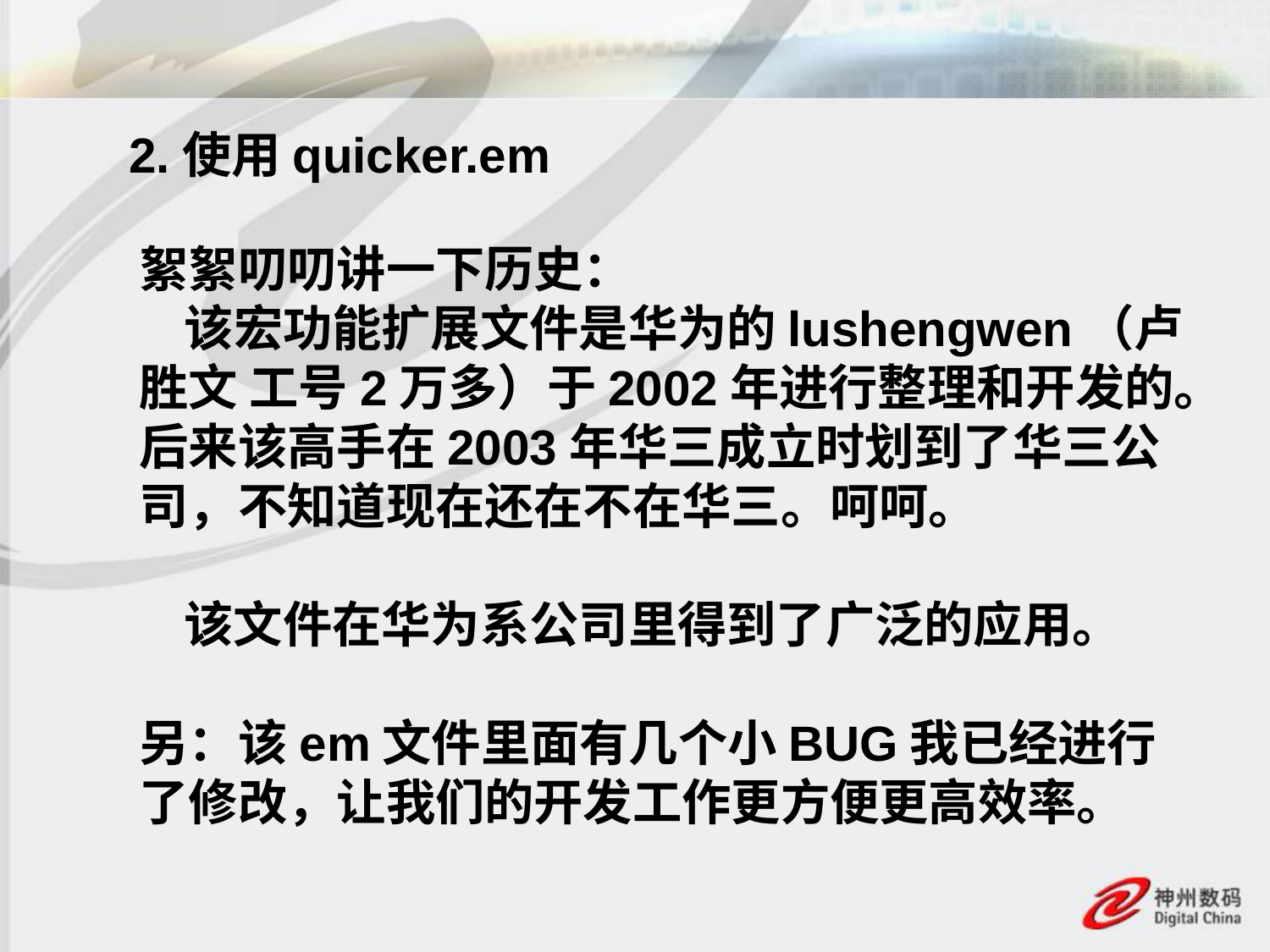

# 2.使用quicker.em
絮絮叨叨讲一下历史：
    该宏功能扩展文件是华为的lushengwen（卢胜文 工号2万多）于2002年进行整理和开发的。后来该高手在2003年华三成立时划到了华三公司，不知道现在还在不在华三。呵呵。
    该文件在华为系公司里得到了广泛的应用。
另：该em文件里面有几个小BUG我已经进行了修改，让我们的开发工作更方便更高效率。